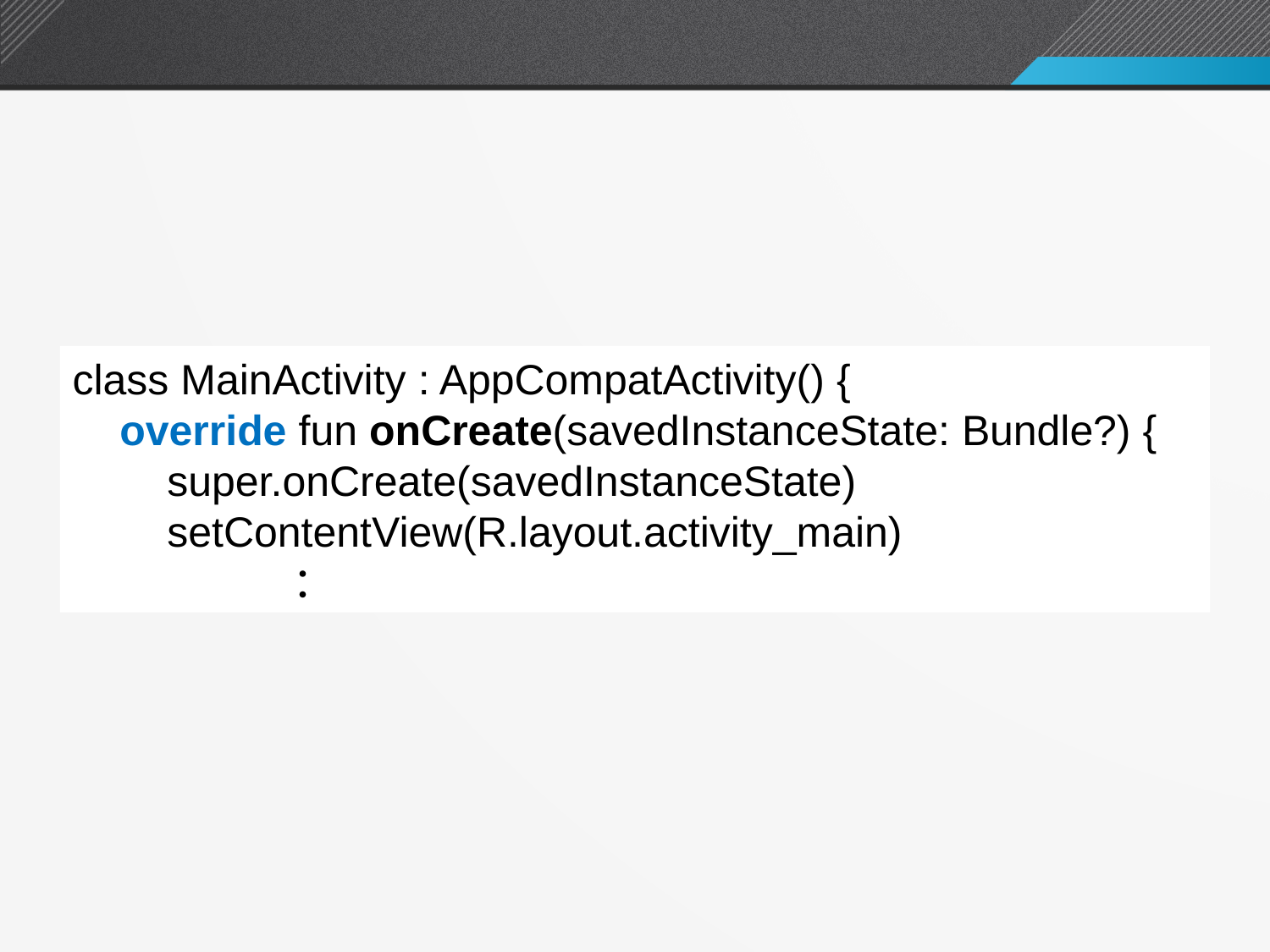

MainActivity 클래스의 오버라이딩 예제
class MainActivity : AppCompatActivity() {
    override fun onCreate(savedInstanceState: Bundle?) {
        super.onCreate(savedInstanceState)
        setContentView(R.layout.activity_main)
                      ：